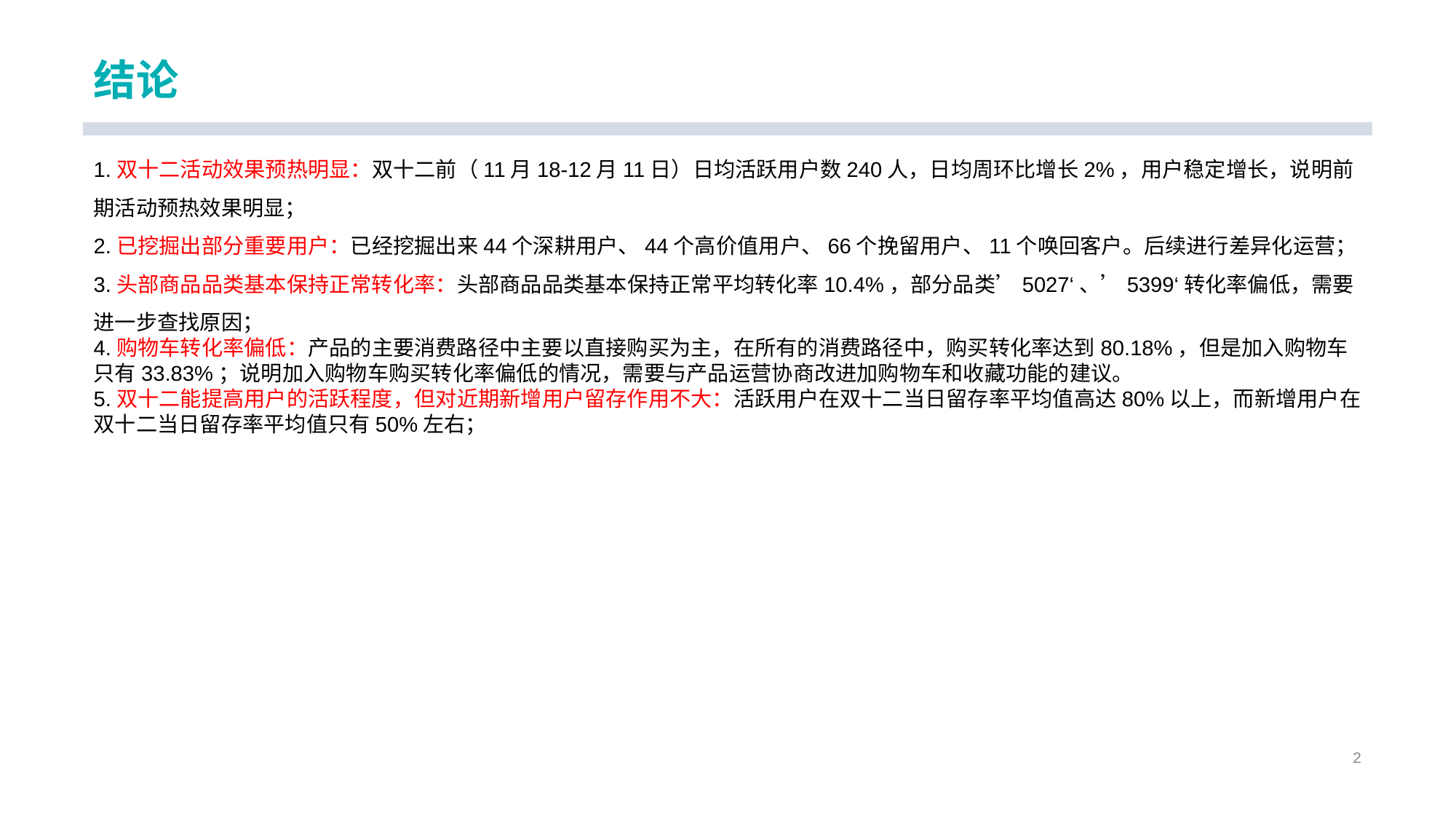

# 结论
1.双十二活动效果预热明显：双十二前（11月18-12月11日）日均活跃用户数240人，日均周环比增长2%，用户稳定增长，说明前期活动预热效果明显；
2.已挖掘出部分重要用户：已经挖掘出来44个深耕用户、44个高价值用户、66个挽留用户、11个唤回客户。后续进行差异化运营；
3.头部商品品类基本保持正常转化率：头部商品品类基本保持正常平均转化率10.4%，部分品类’5027‘、’5399‘转化率偏低，需要进一步查找原因；
4.购物车转化率偏低：产品的主要消费路径中主要以直接购买为主，在所有的消费路径中，购买转化率达到80.18%，但是加入购物车只有33.83%；说明加入购物车购买转化率偏低的情况，需要与产品运营协商改进加购物车和收藏功能的建议。
5.双十二能提高用户的活跃程度，但对近期新增用户留存作用不大：活跃用户在双十二当日留存率平均值高达80%以上，而新增用户在双十二当日留存率平均值只有50%左右；
2